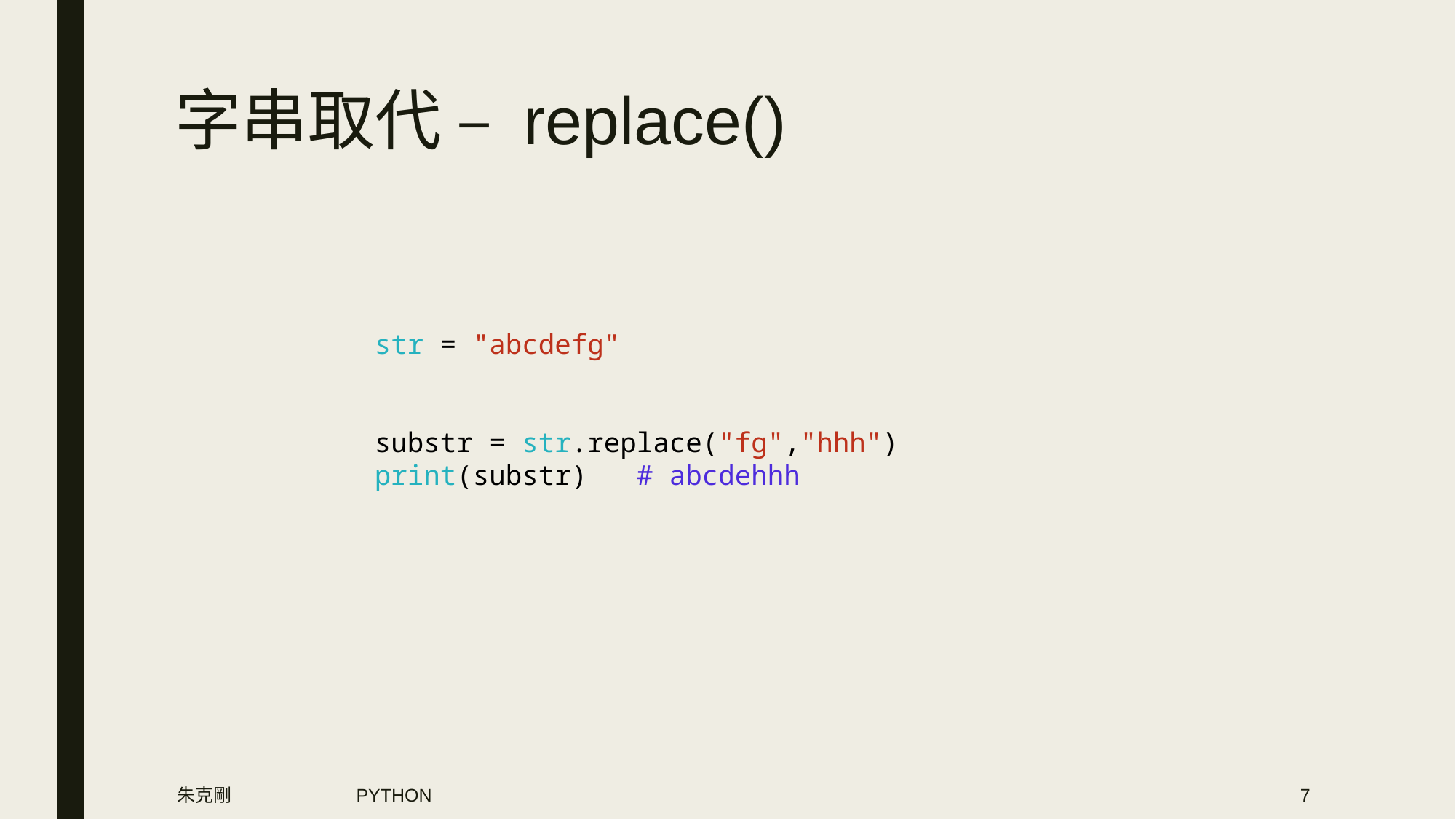

# 字串取代 – replace()
str = "abcdefg"

substr = str.replace("fg","hhh")
print(substr)   # abcdehhh
朱克剛
PYTHON
7